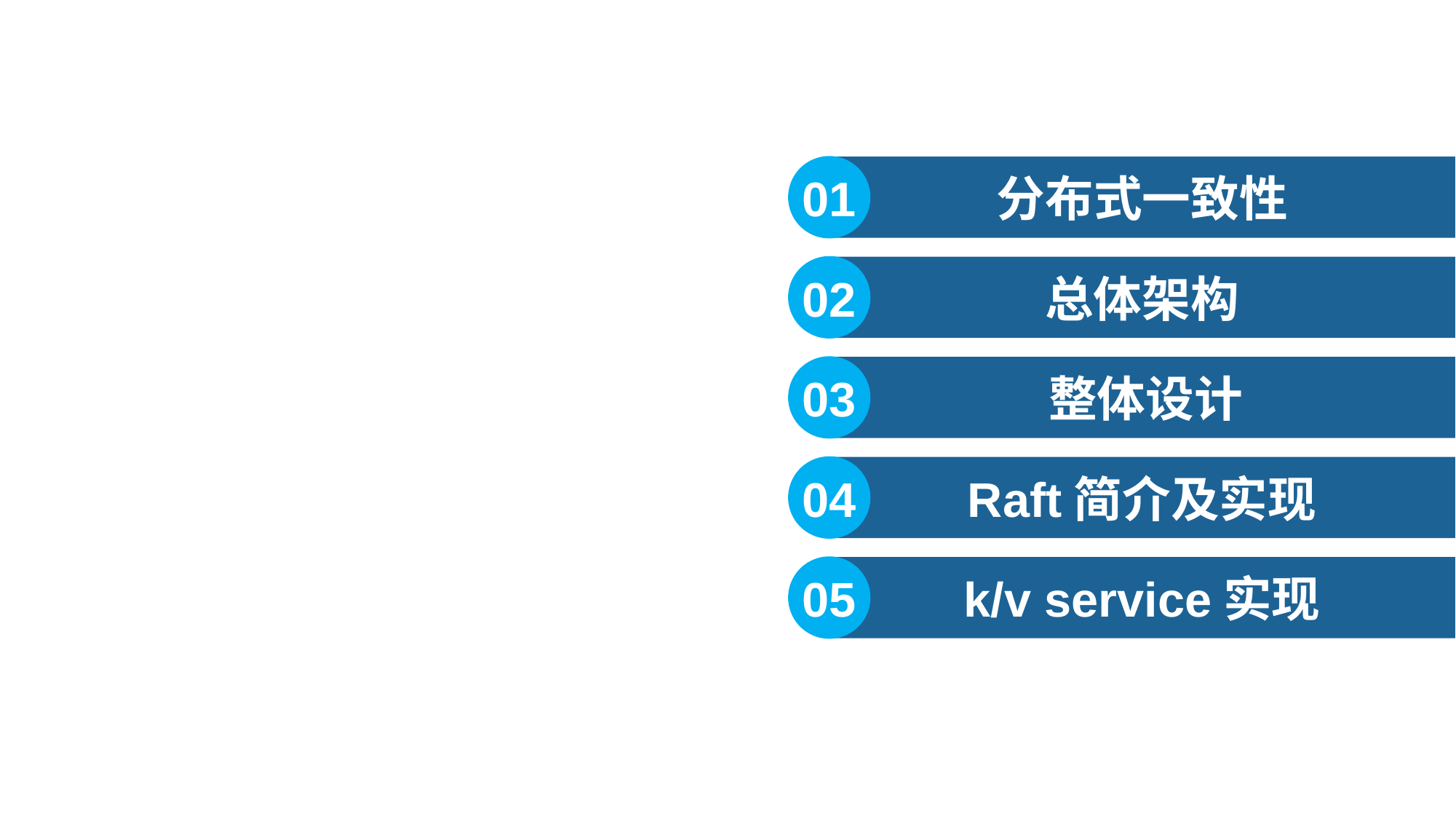

01
分布式一致性
02
总体架构
03
整体设计
04
Raft简介及实现
05
k/v service实现